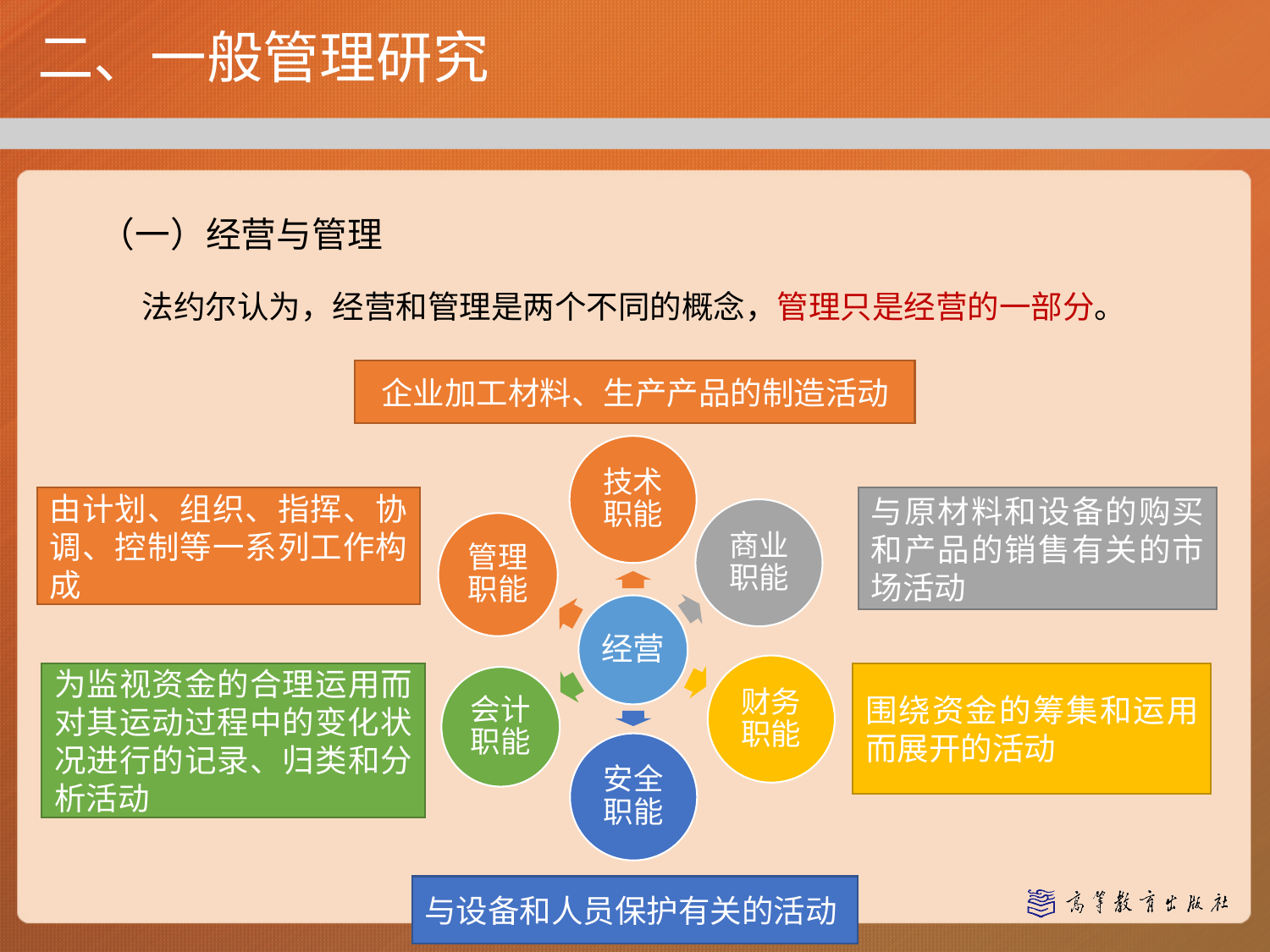

二、一般管理研究
（一）经营与管理
法约尔认为，经营和管理是两个不同的概念，管理只是经营的一部分。
企业加工材料、生产产品的制造活动
经营

技术职能

商业职能

财务职能

安全职能

会计职能

管理职能
由计划、组织、指挥、协调、控制等一系列工作构成
与原材料和设备的购买和产品的销售有关的市场活动
为监视资金的合理运用而对其运动过程中的变化状况进行的记录、归类和分析活动
围绕资金的筹集和运用而展开的活动
与设备和人员保护有关的活动